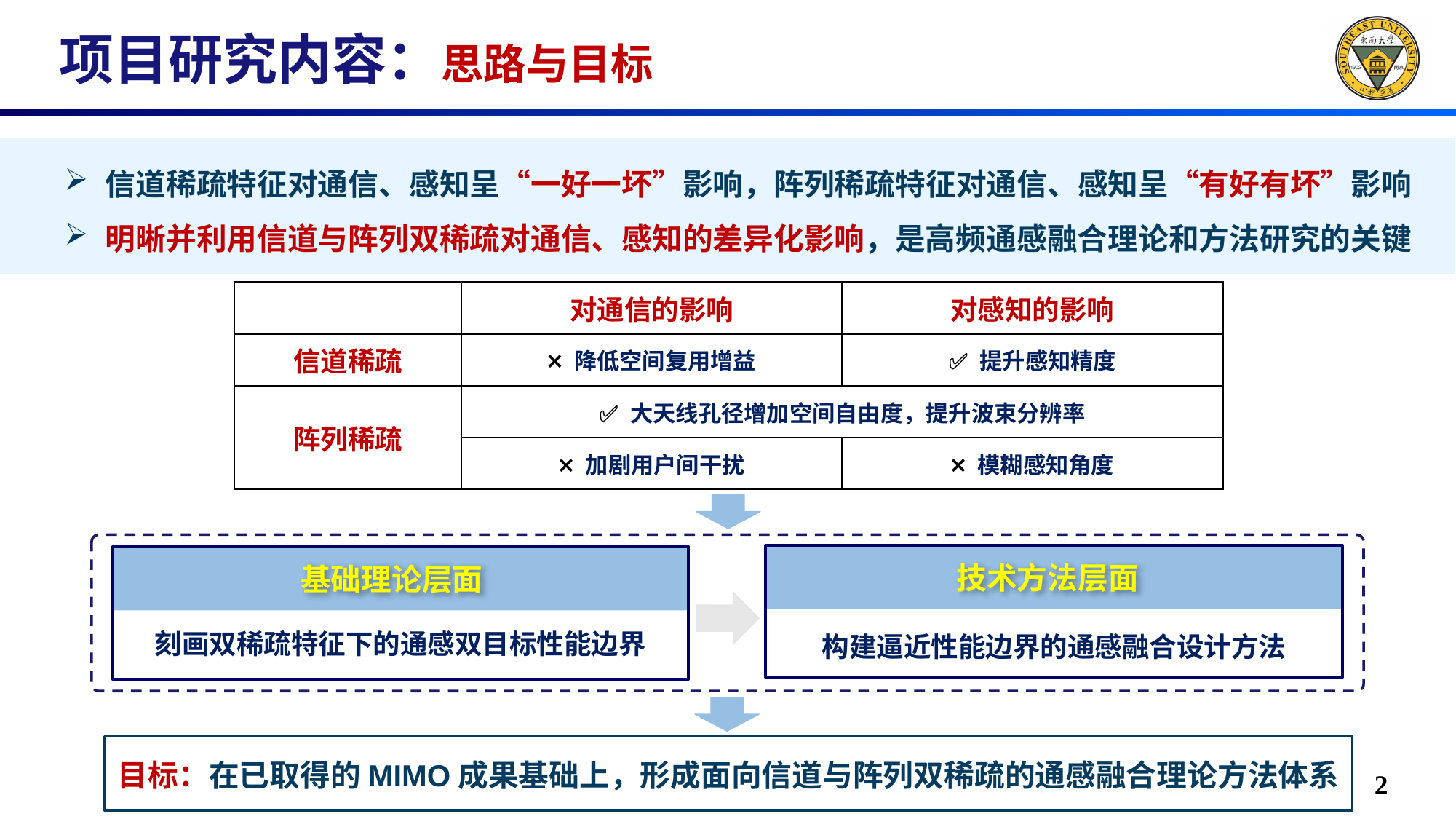

# 项目研究内容：思路与目标
信道稀疏特征对通信、感知呈“一好一坏”影响，阵列稀疏特征对通信、感知呈“有好有坏”影响
明晰并利用信道与阵列双稀疏对通信、感知的差异化影响，是高频通感融合理论和方法研究的关键
|  | 对通信的影响 | 对感知的影响 |
| --- | --- | --- |
| 信道稀疏 | ❌ 降低空间复用增益 | ✅ 提升感知精度 |
| 阵列稀疏 | ✅ 大天线孔径增加空间自由度，提升波束分辨率 |  |
|  | ❌ 加剧用户间干扰 | ❌ 模糊感知角度 |

技术方法层面

基础理论层面
提高感知精度

构建逼近性能边界的通感融合设计方法
刻画双稀疏特征下的通感双目标性能边界

目标：在已取得的MIMO成果基础上，形成面向信道与阵列双稀疏的通感融合理论方法体系
2